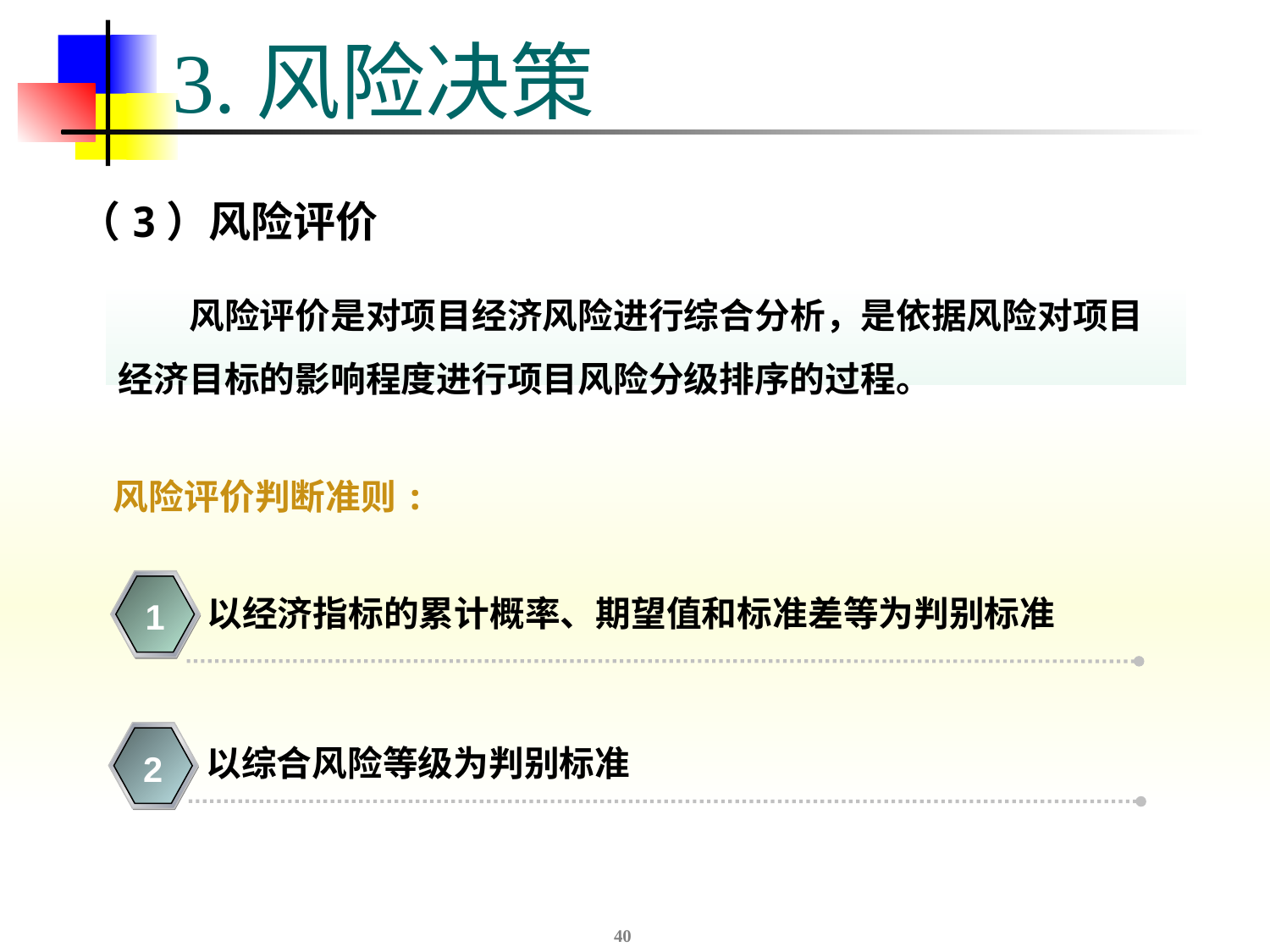

# 3.风险决策
（3）风险评价
　　风险评价是对项目经济风险进行综合分析，是依据风险对项目经济目标的影响程度进行项目风险分级排序的过程。

风险评价判断准则:

1
以经济指标的累计概率、期望值和标准差等为判别标准

2
以综合风险等级为判别标准

40